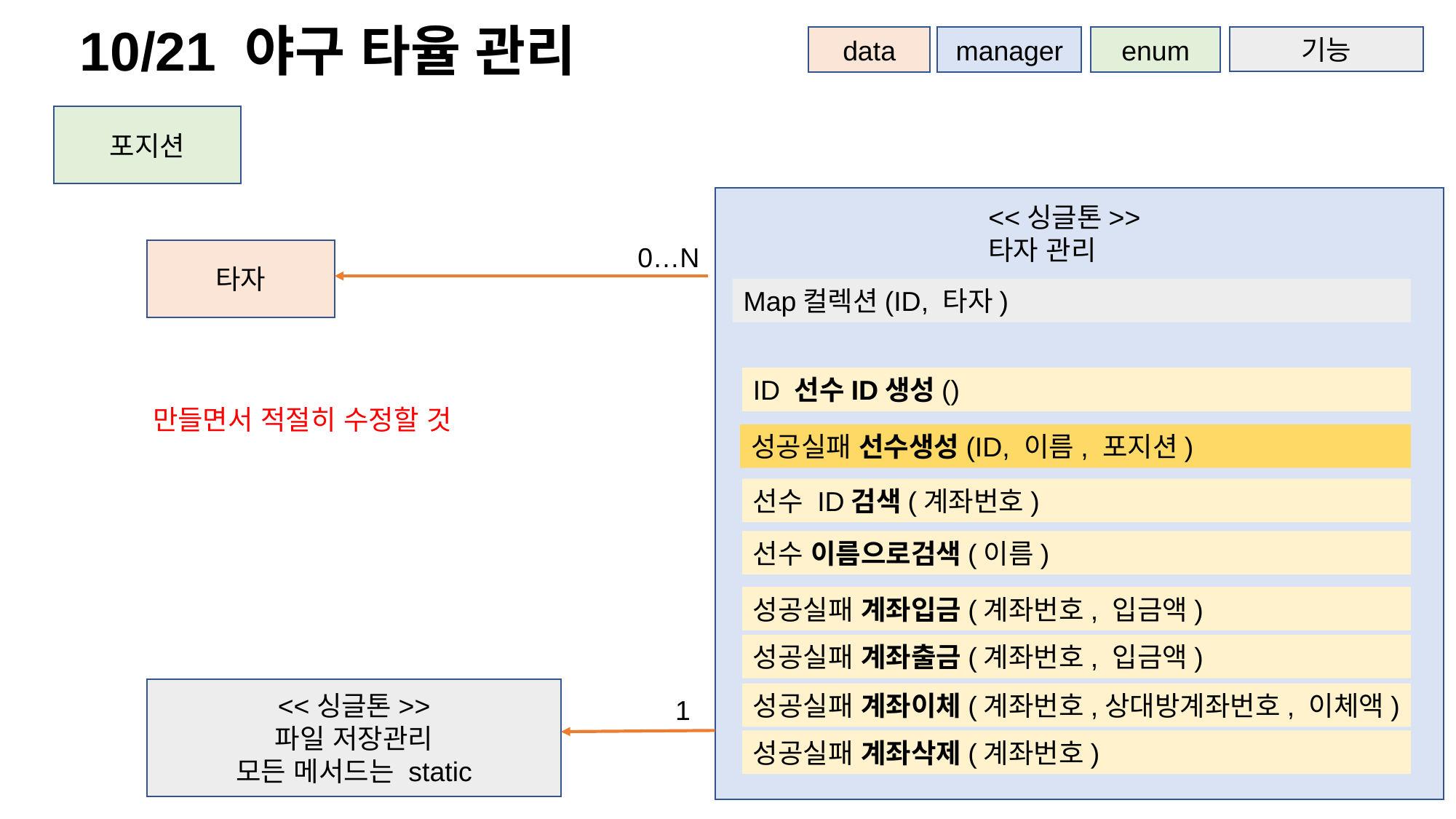

10/21 야구 타율 관리
기능
data
manager
enum
포지션
은행

<<싱글톤>>
타자 관리
0…N
타자
Map컬렉션(ID, 타자)
ID 선수ID생성()
만들면서 적절히 수정할 것
성공실패 선수생성(ID, 이름, 포지션)
선수 ID검색(계좌번호)
선수 이름으로검색(이름)
성공실패 계좌입금(계좌번호, 입금액)
성공실패 계좌출금(계좌번호, 입금액)
<<싱글톤>>
파일 저장관리
모든 메서드는 static
성공실패 계좌이체(계좌번호,상대방계좌번호, 이체액)
1
성공실패 계좌삭제(계좌번호)